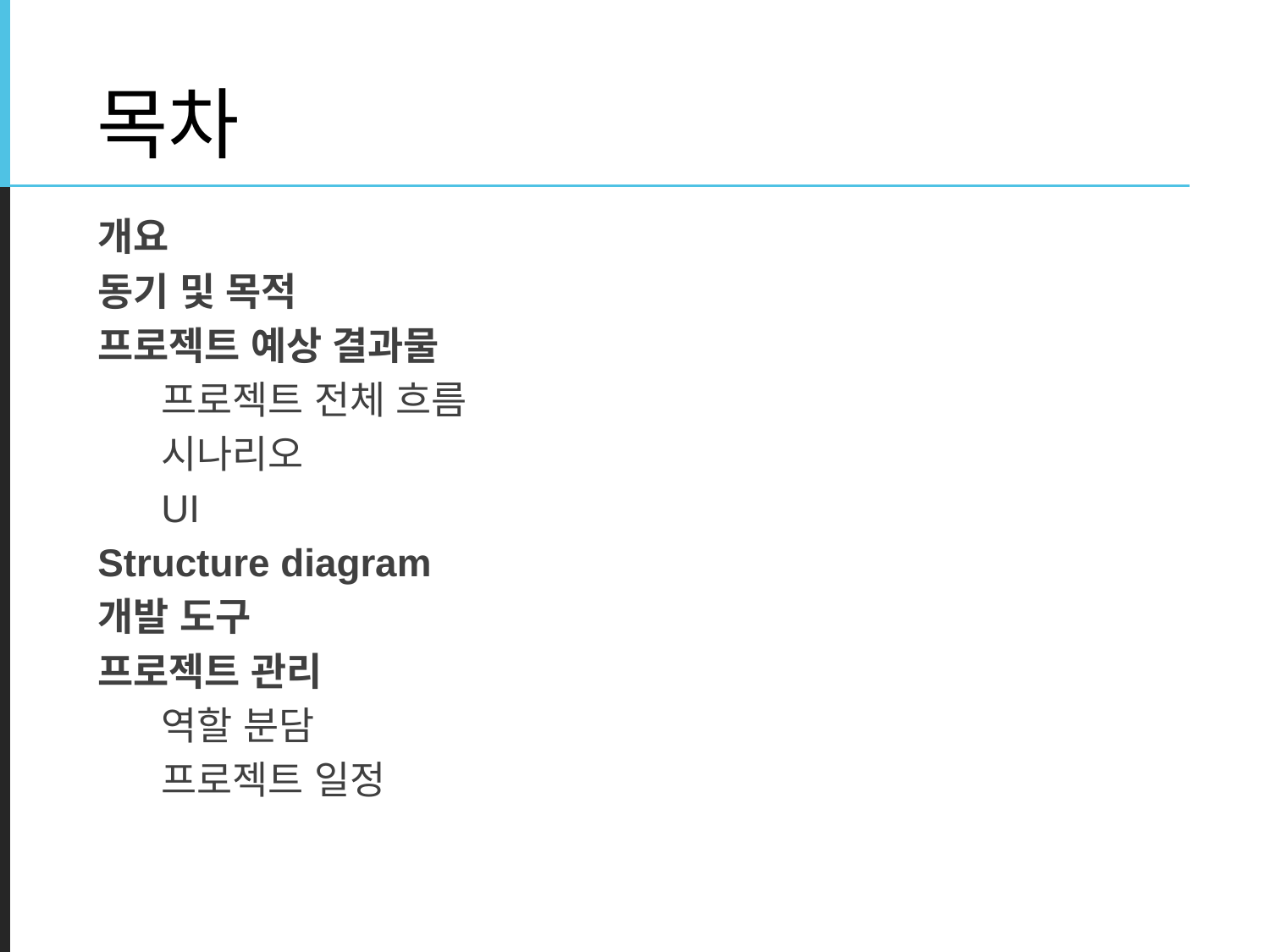

# 목차
개요
동기 및 목적
프로젝트 예상 결과물
프로젝트 전체 흐름
시나리오
UI
Structure diagram
개발 도구
프로젝트 관리
역할 분담
프로젝트 일정